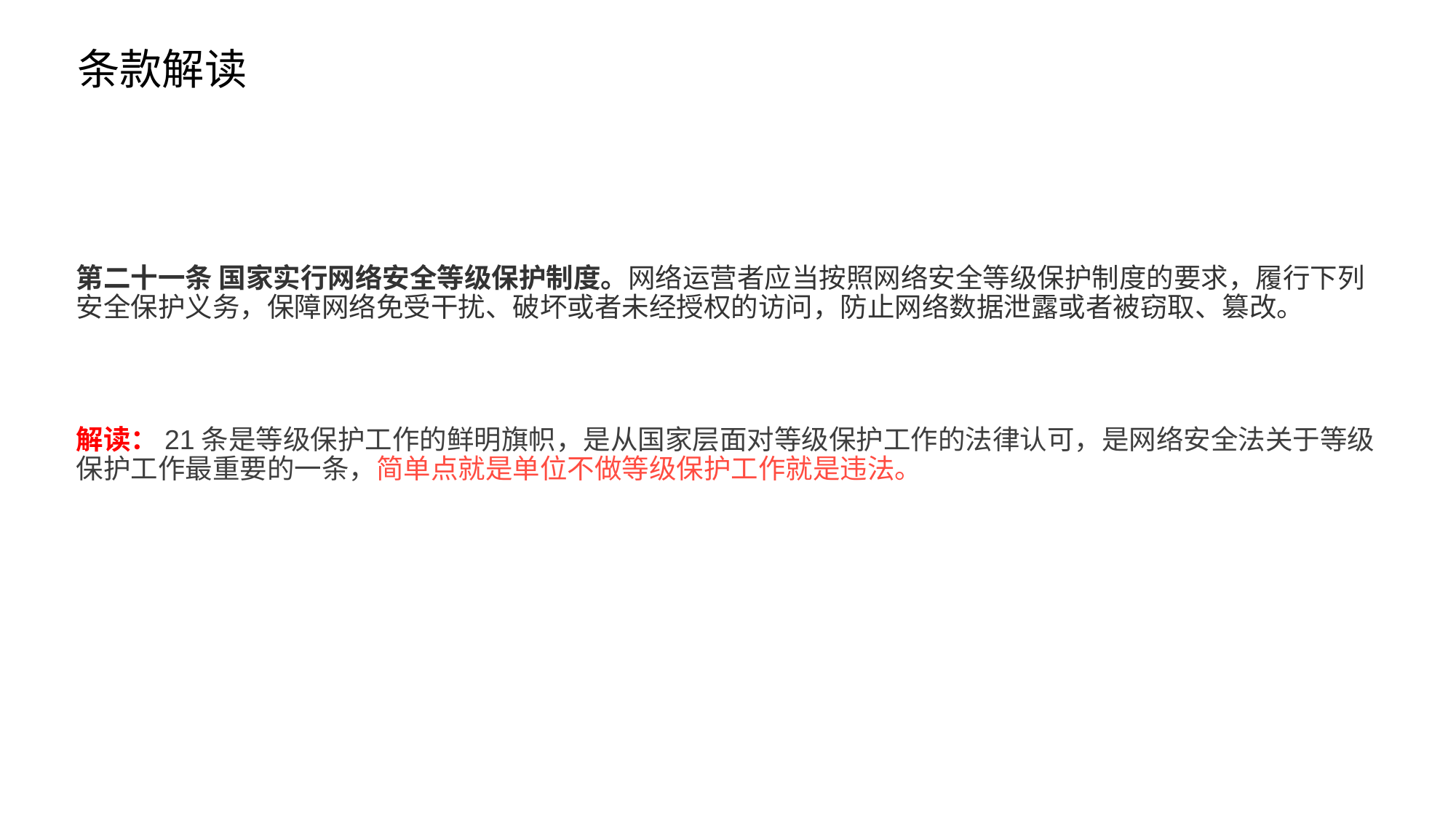

条款解读
第二十一条 国家实行网络安全等级保护制度。网络运营者应当按照网络安全等级保护制度的要求，履行下列安全保护义务，保障网络免受干扰、破坏或者未经授权的访问，防止网络数据泄露或者被窃取、篡改。

解读：21条是等级保护工作的鲜明旗帜，是从国家层面对等级保护工作的法律认可，是网络安全法关于等级保护工作最重要的一条，简单点就是单位不做等级保护工作就是违法。